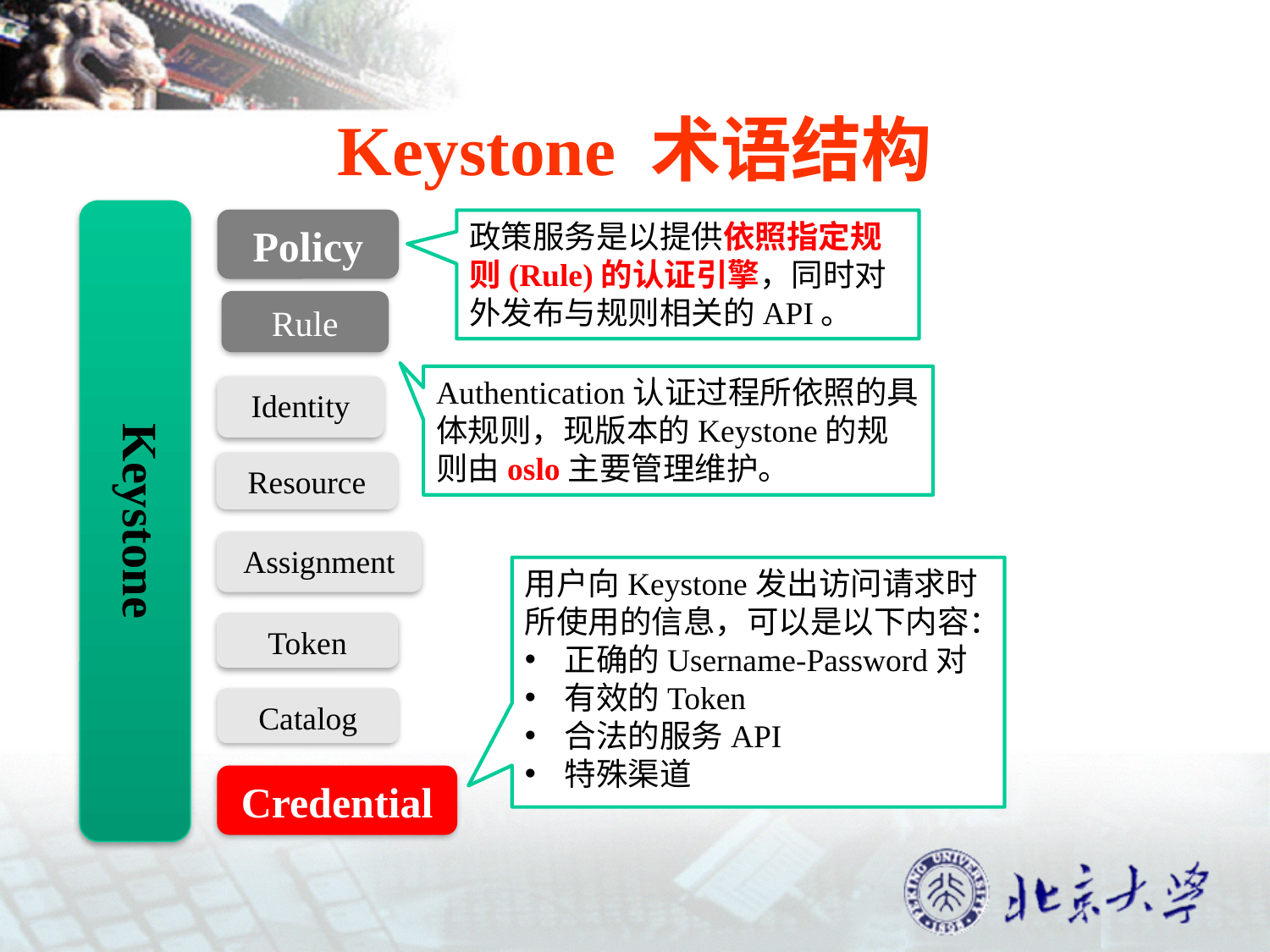

# Keystone 术语结构
Keystone
Policy
政策服务是以提供依照指定规则(Rule)的认证引擎，同时对外发布与规则相关的API。
Rule
Authentication认证过程所依照的具体规则，现版本的Keystone的规则由oslo主要管理维护。
Identity
Resource
Assignment
用户向Keystone发出访问请求时所使用的信息，可以是以下内容：
正确的Username-Password对
有效的Token
合法的服务API
特殊渠道
Token
Catalog
Credential